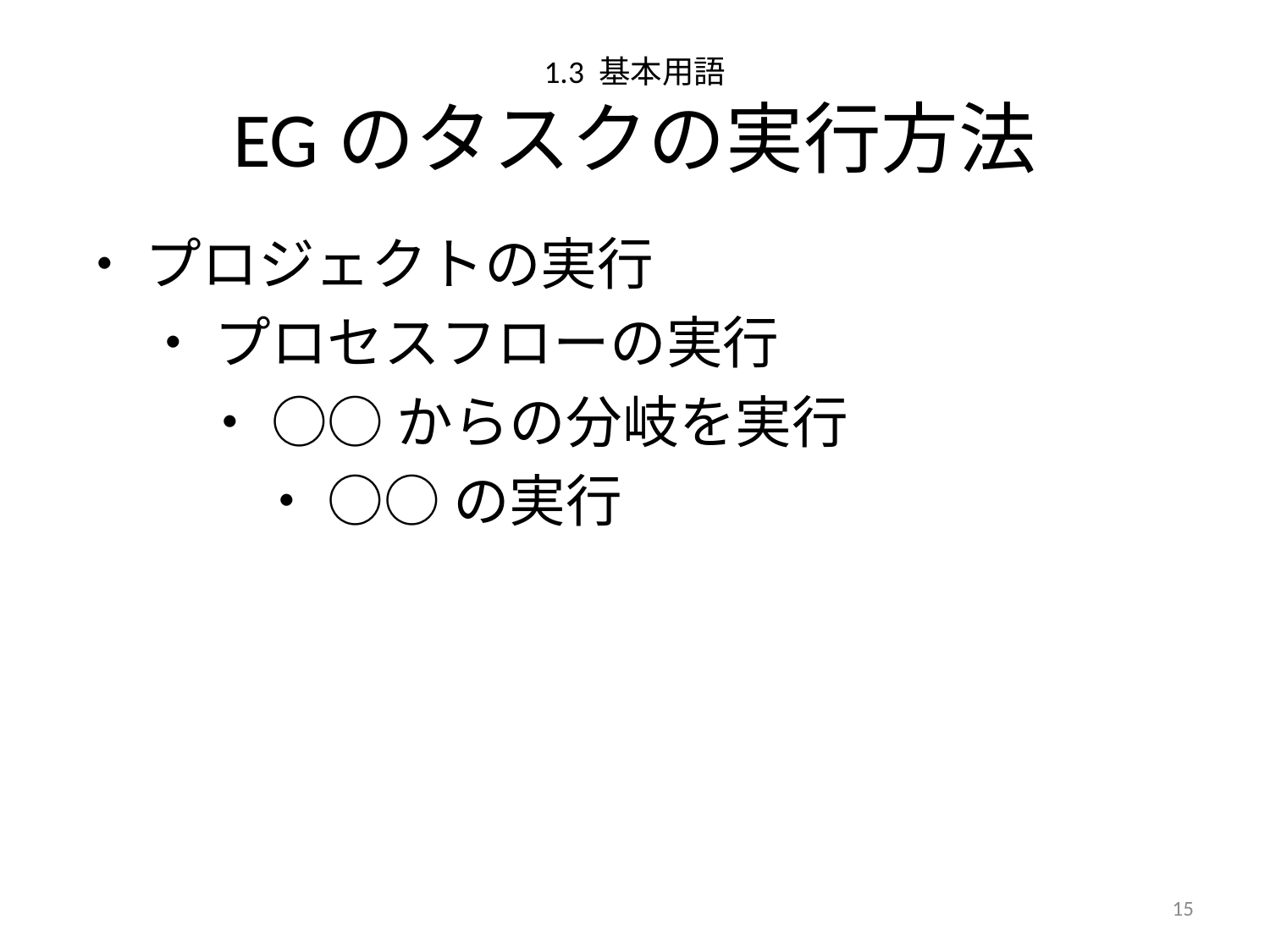

# 1.3 基本用語 EGのタスクの実行方法
・ プロジェクトの実行
　 ・ プロセスフローの実行
　　 ・ ○○ からの分岐を実行
　　　 ・ ○○ の実行

15